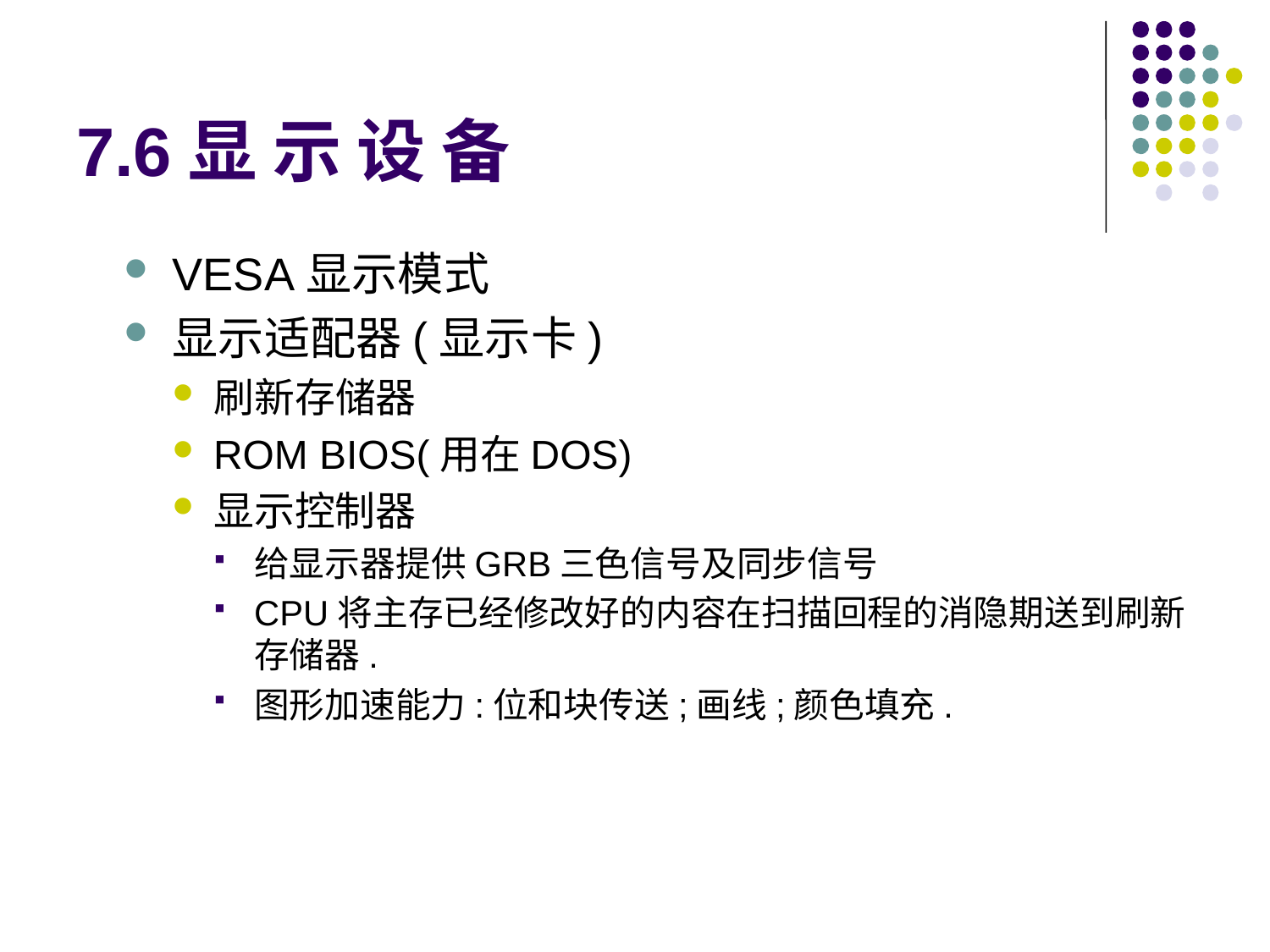

# 7.6显 示 设 备
VESA显示模式
显示适配器(显示卡)
刷新存储器
ROM BIOS(用在DOS)
显示控制器
给显示器提供GRB三色信号及同步信号
CPU将主存已经修改好的内容在扫描回程的消隐期送到刷新存储器.
图形加速能力:位和块传送;画线;颜色填充.
62